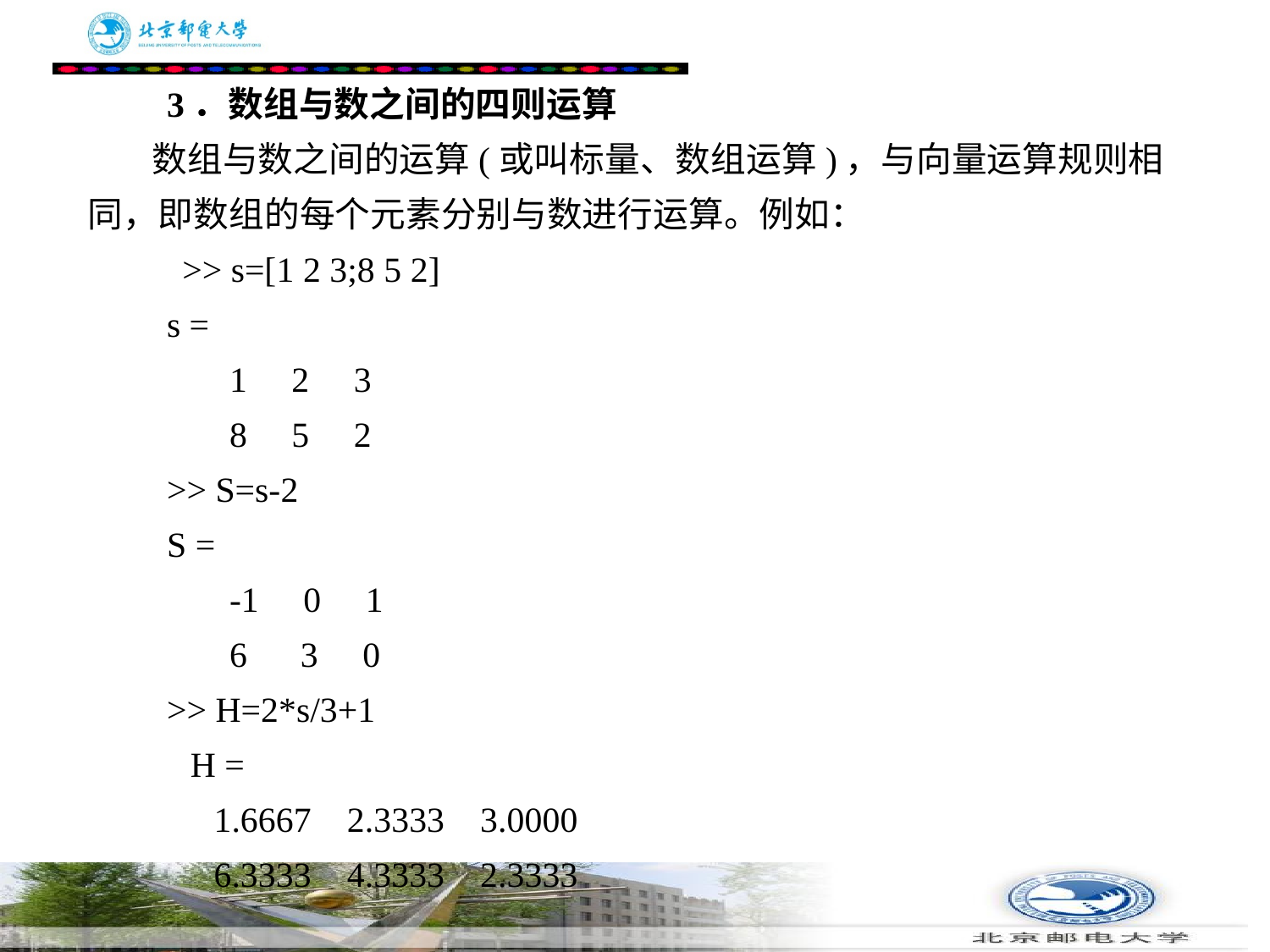

# 3．数组与数之间的四则运算 数组与数之间的运算(或叫标量、数组运算)，与向量运算规则相同，即数组的每个元素分别与数进行运算。例如： 　　  >> s=[1 2 3;8 5 2] 　　s = 　　        1     2     3 　　        8     5     2 　　>> S=s-2 　　S = 　　        -1     0     1 　　        6      3     0 　　>> H=2*s/3+1 　　   H = 　　      1.6667    2.3333    3.0000 　　      6.3333    4.3333    2.3333